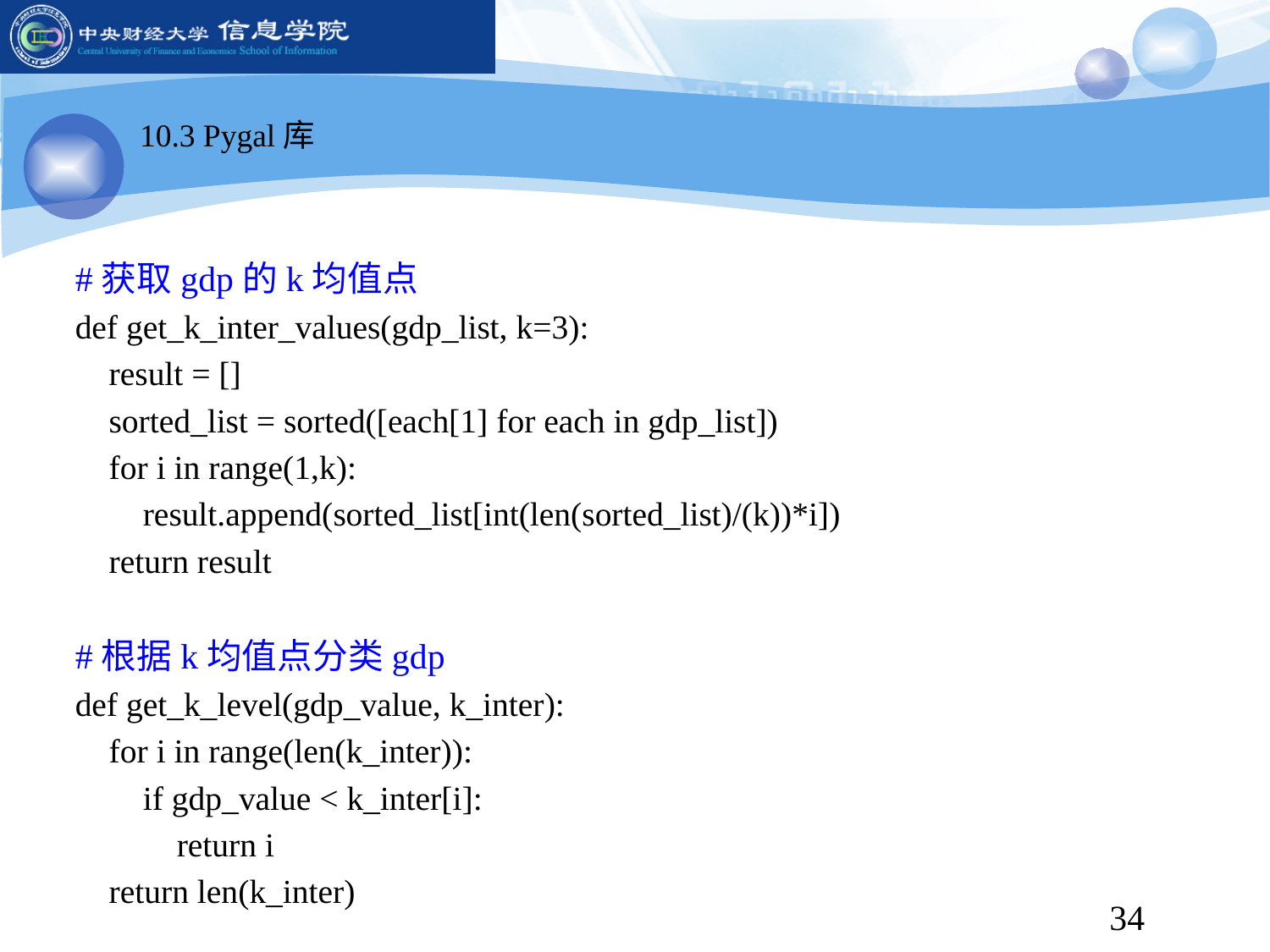

10.3 Pygal库
#获取gdp的k均值点
def get_k_inter_values(gdp_list, k=3):
    result = []
    sorted_list = sorted([each[1] for each in gdp_list])
    for i in range(1,k):
        result.append(sorted_list[int(len(sorted_list)/(k))*i])
    return result

#根据k均值点分类gdp
def get_k_level(gdp_value, k_inter):
    for i in range(len(k_inter)):
        if gdp_value < k_inter[i]:
            return i
    return len(k_inter)